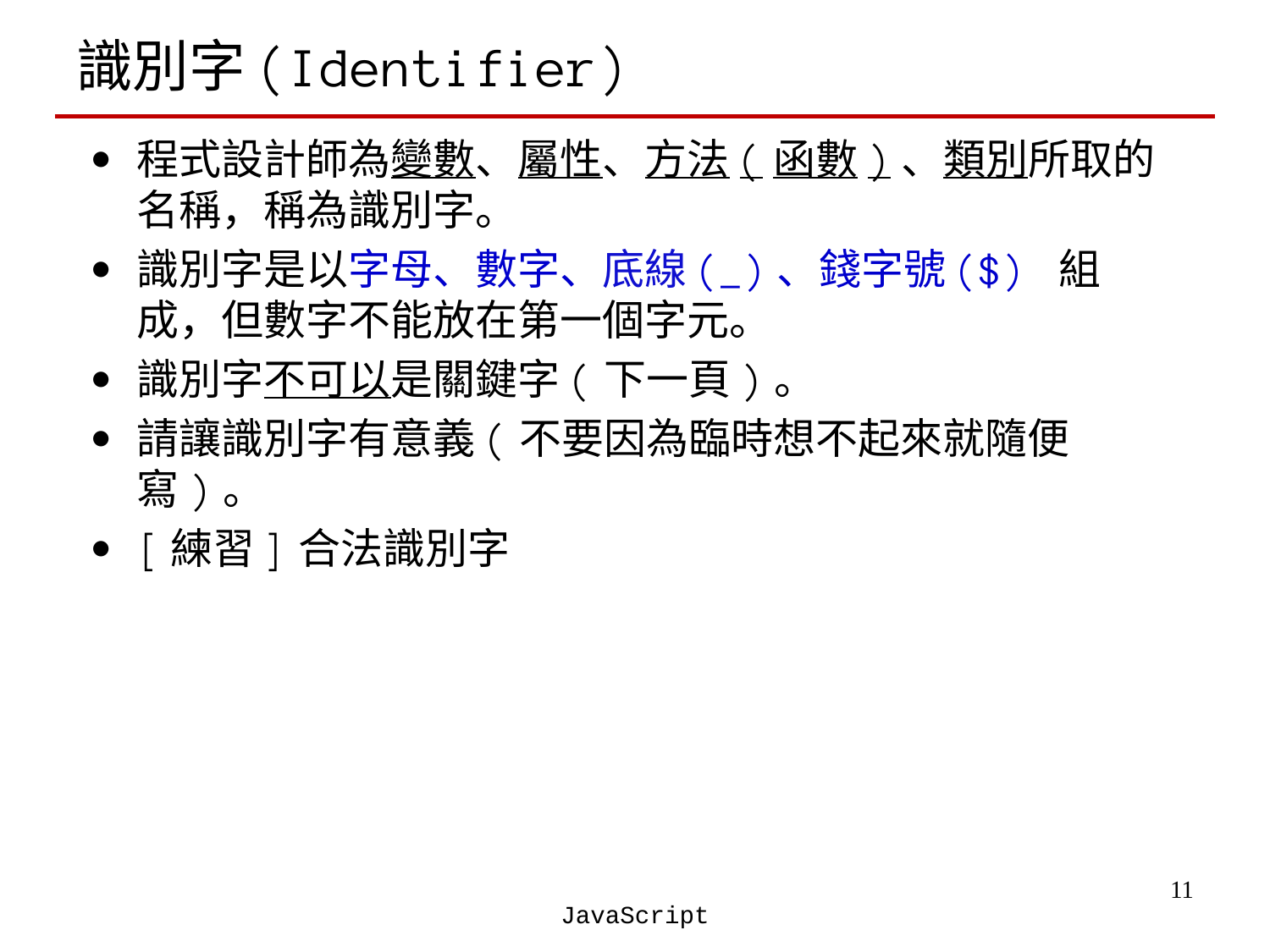

# 識別字(Identifier)
程式設計師為變數、屬性、方法(函數)、類別所取的名稱，稱為識別字。
識別字是以字母、數字、底線(_)、錢字號($) 組成，但數字不能放在第一個字元。
識別字不可以是關鍵字(下一頁)。
請讓識別字有意義(不要因為臨時想不起來就隨便寫)。
[練習]合法識別字
11
JavaScript